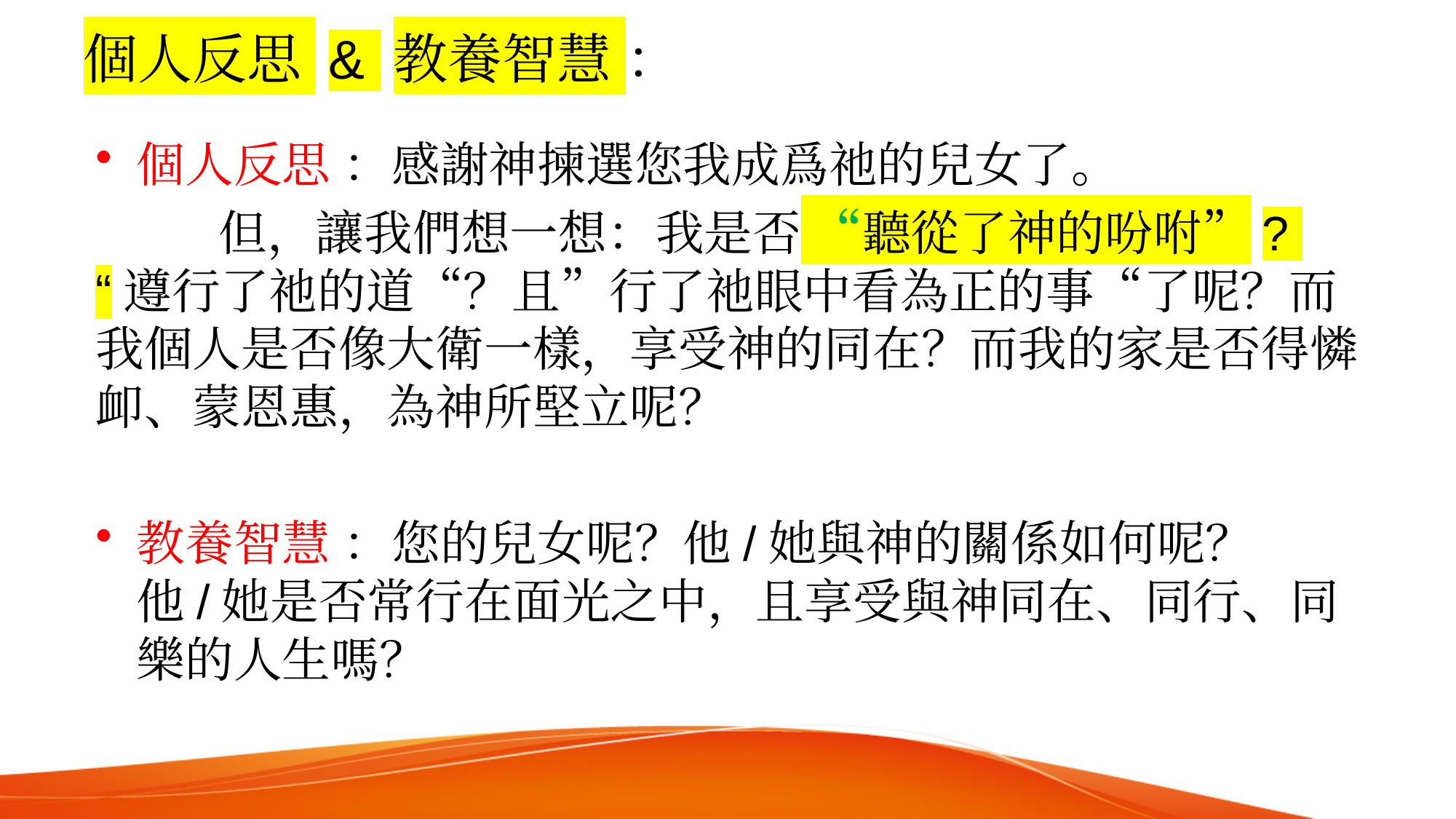

# 個人反思 & 教養智慧 ：
個人反思 ：感謝神揀選您我成爲祂的兒女了。
         但，讓我們想一想：我是否 “聽從了神的吩咐”?  “遵行了祂的道“？且”行了祂眼中看為正的事“了呢？而我個人是否像大衛一樣，享受神的同在？而我的家是否得憐卹、蒙恩惠，為神所堅立呢？

教養智慧 ：您的兒女呢？他/她與神的關係如何呢？他/她是否常行在面光之中，且享受與神同在、同行、同樂的人生嗎？